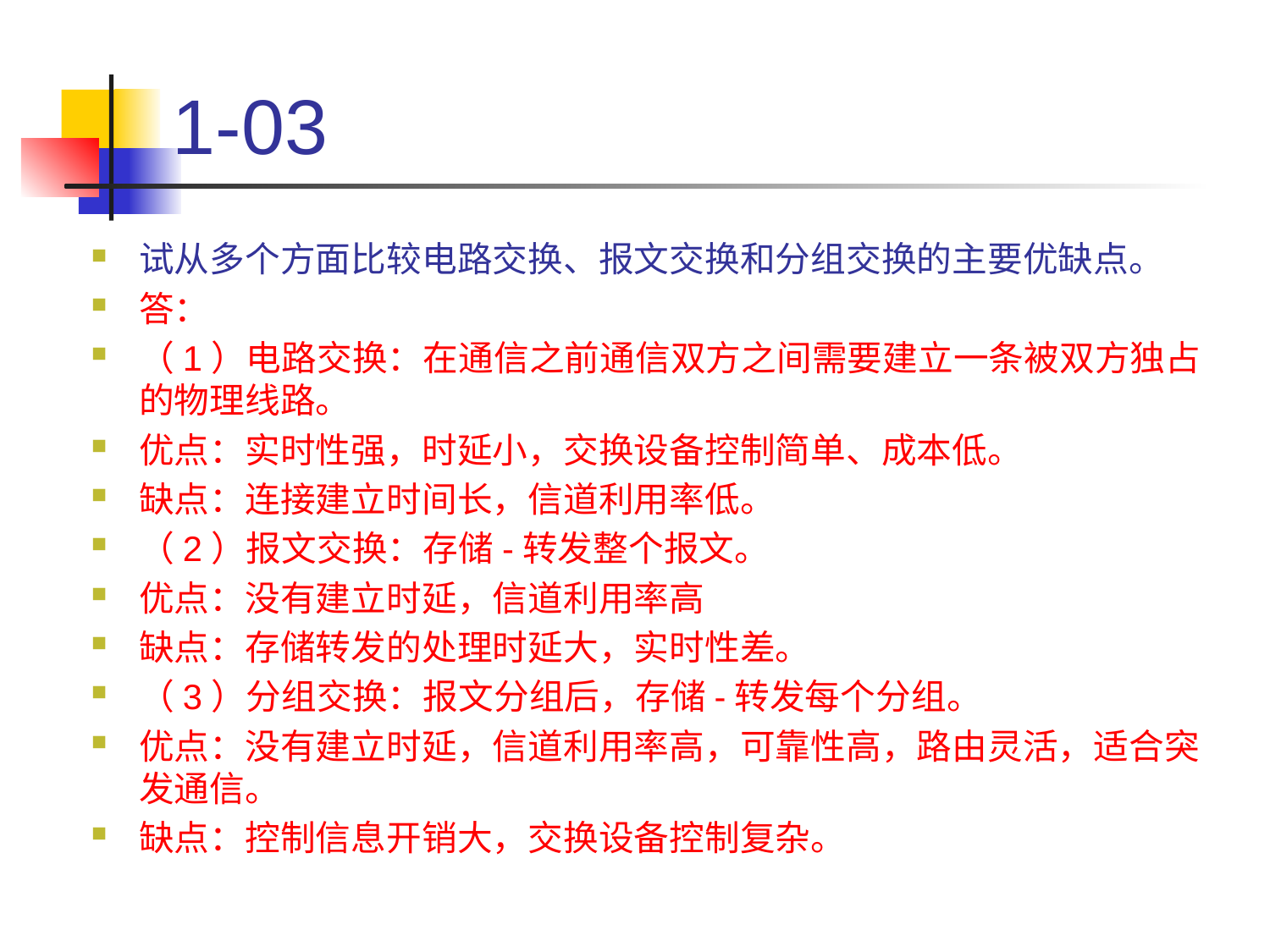

# 1-03
试从多个方面比较电路交换、报文交换和分组交换的主要优缺点。
答：
（1）电路交换：在通信之前通信双方之间需要建立一条被双方独占的物理线路。
优点：实时性强，时延小，交换设备控制简单、成本低。
缺点：连接建立时间长，信道利用率低。
（2）报文交换：存储-转发整个报文。
优点：没有建立时延，信道利用率高
缺点：存储转发的处理时延大，实时性差。
（3）分组交换：报文分组后，存储-转发每个分组。
优点：没有建立时延，信道利用率高，可靠性高，路由灵活，适合突发通信。
缺点：控制信息开销大，交换设备控制复杂。